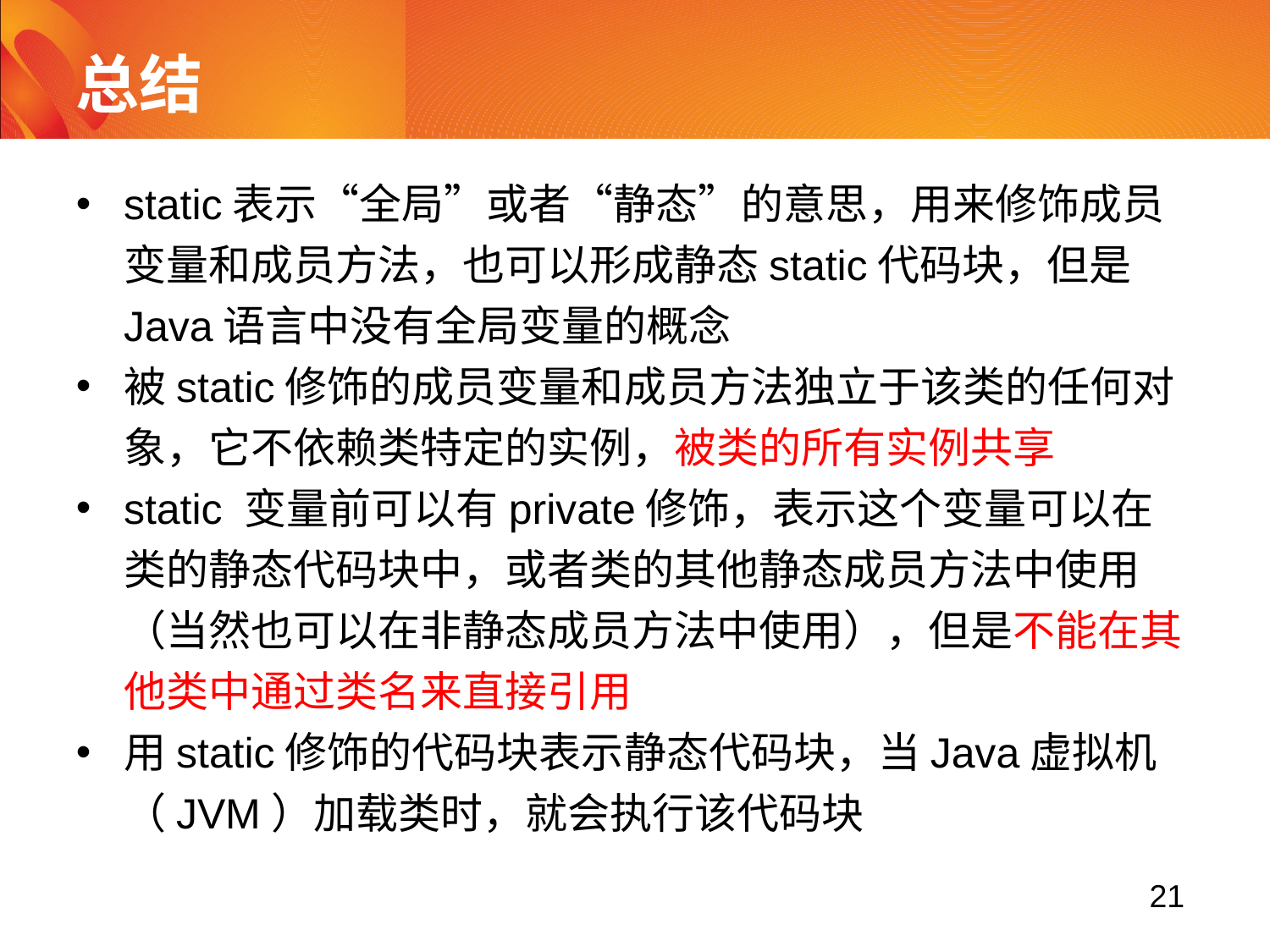

# 总结
static表示“全局”或者“静态”的意思，用来修饰成员变量和成员方法，也可以形成静态static代码块，但是Java语言中没有全局变量的概念
被static修饰的成员变量和成员方法独立于该类的任何对象，它不依赖类特定的实例，被类的所有实例共享
static 变量前可以有private修饰，表示这个变量可以在类的静态代码块中，或者类的其他静态成员方法中使用（当然也可以在非静态成员方法中使用），但是不能在其他类中通过类名来直接引用
用static修饰的代码块表示静态代码块，当Java虚拟机（JVM）加载类时，就会执行该代码块